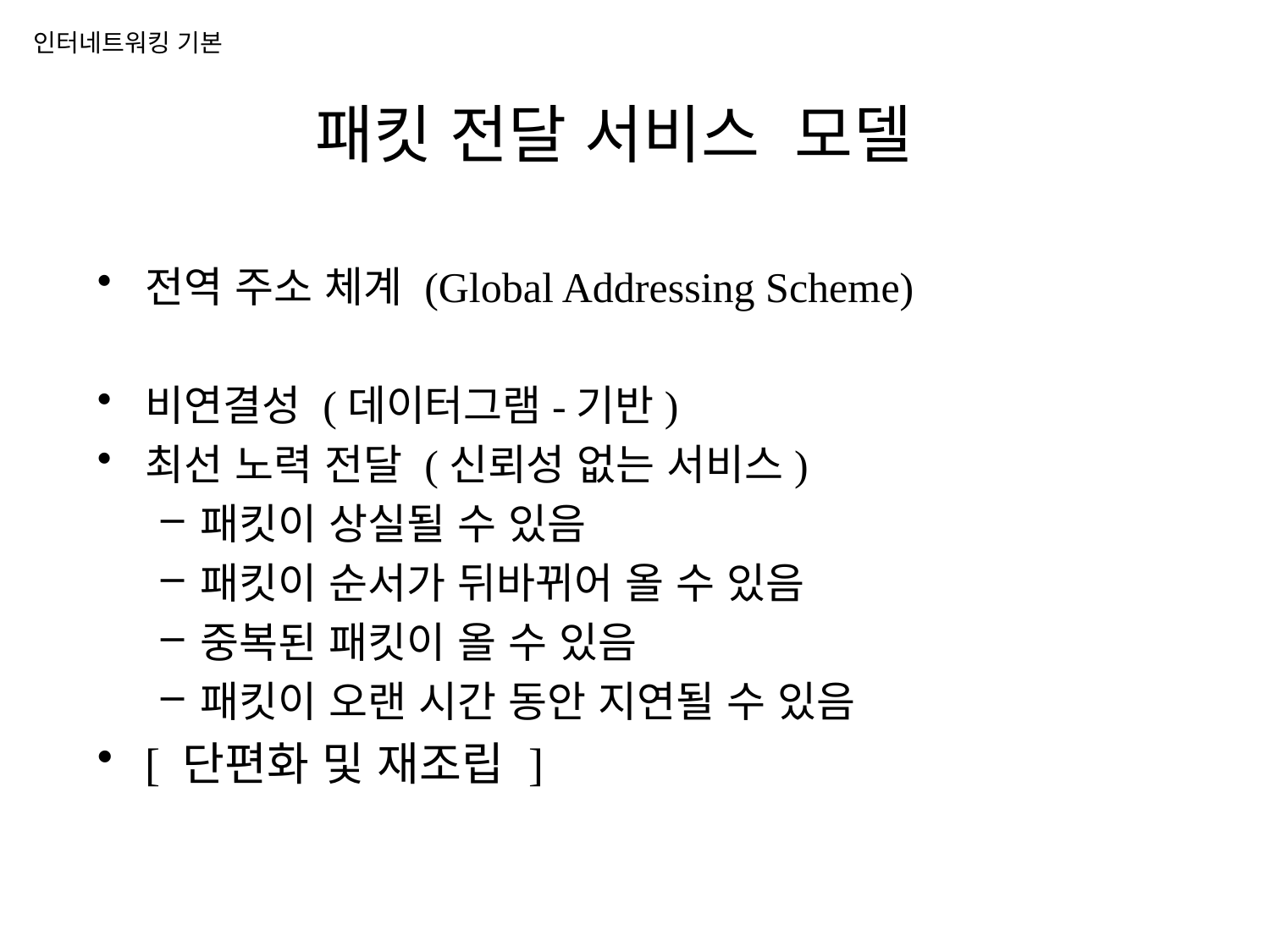

인터네트워킹 기본
# 패킷 전달 서비스  모델
전역 주소 체계 (Global Addressing Scheme)

비연결성 (데이터그램-기반)
최선 노력 전달 (신뢰성 없는 서비스)
패킷이 상실될 수 있음
패킷이 순서가 뒤바뀌어 올 수 있음
중복된 패킷이 올 수 있음
패킷이 오랜 시간 동안 지연될 수 있음
[ 단편화 및 재조립 ]